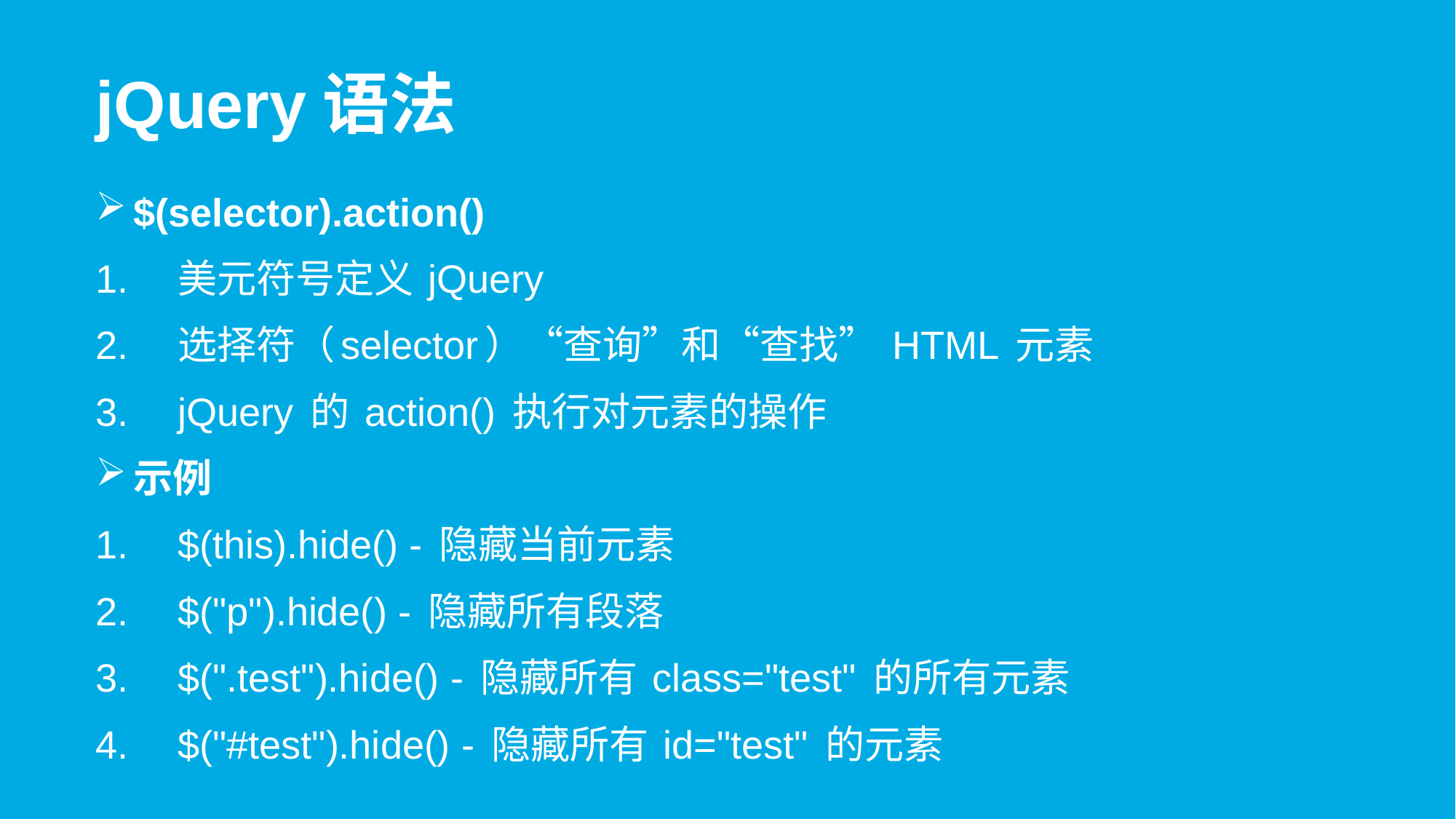

# jQuery语法
$(selector).action()
美元符号定义 jQuery
选择符（selector）“查询”和“查找” HTML 元素
jQuery 的 action() 执行对元素的操作
示例
$(this).hide() - 隐藏当前元素
$("p").hide() - 隐藏所有段落
$(".test").hide() - 隐藏所有 class="test" 的所有元素
$("#test").hide() - 隐藏所有 id="test" 的元素